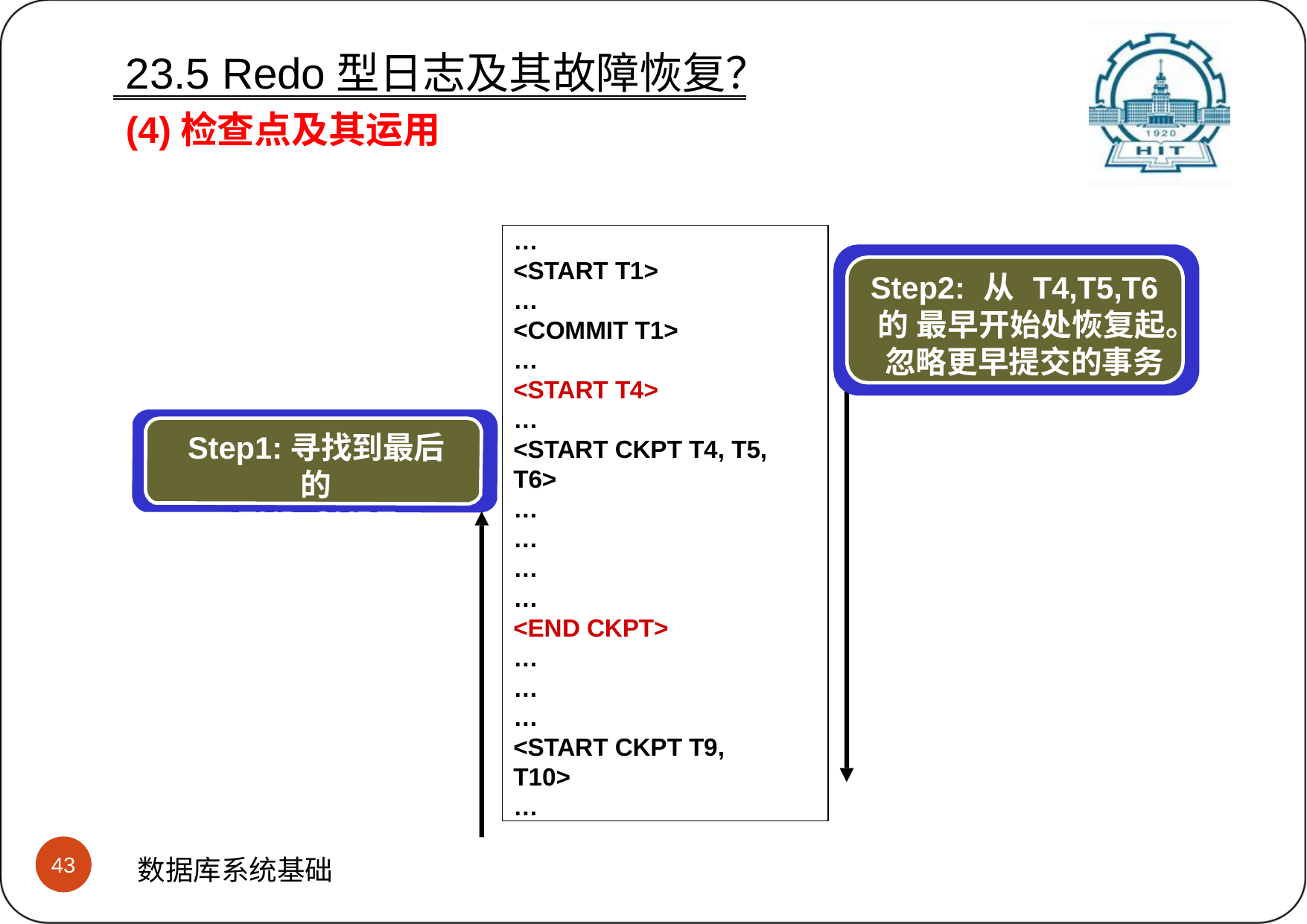

# 23.5 Redo型日志及其故障恢复？ (4)检查点及其运用

…
<START T1>
…
<COMMIT T1>
…
<START T4>
…
<START CKPT T4, T5, T6>
…
…
…
…
<END CKPT>
…
…
…
<START CKPT T9, T10>
…

Step2:从T4,T5,T6的 最早开始处恢复起。 忽略更早提交的事务

Step1:寻找到最后的
<END CKPT>